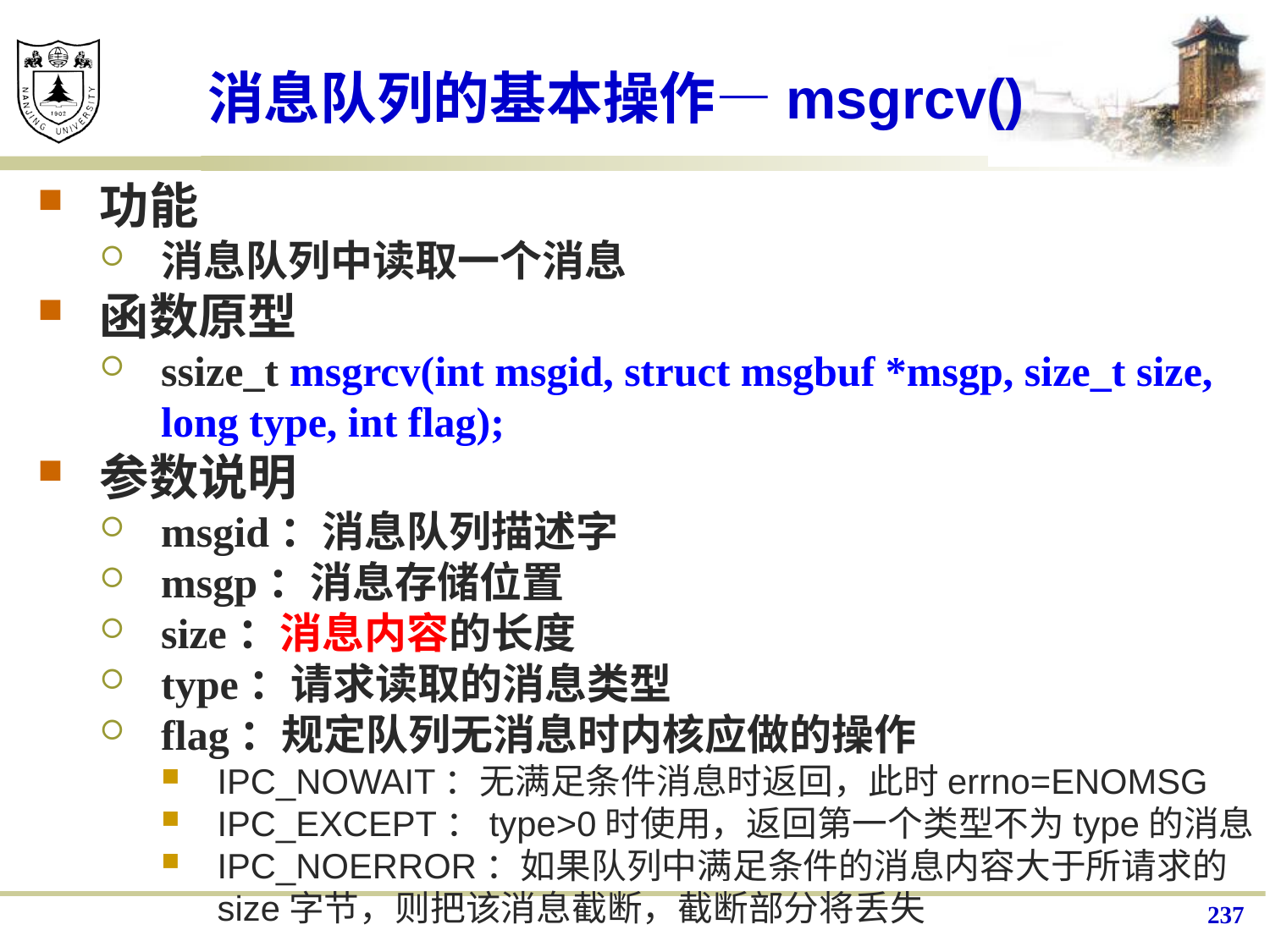

# 消息队列的基本操作—msgrcv()
功能
消息队列中读取一个消息
函数原型
ssize_t msgrcv(int msgid, struct msgbuf *msgp, size_t size, long type, int flag);
参数说明
msgid：消息队列描述字
msgp：消息存储位置
size：消息内容的长度
type：请求读取的消息类型
flag：规定队列无消息时内核应做的操作
IPC_NOWAIT：无满足条件消息时返回，此时errno=ENOMSG
IPC_EXCEPT：type>0时使用，返回第一个类型不为type的消息
IPC_NOERROR：如果队列中满足条件的消息内容大于所请求的size字节，则把该消息截断，截断部分将丢失
237